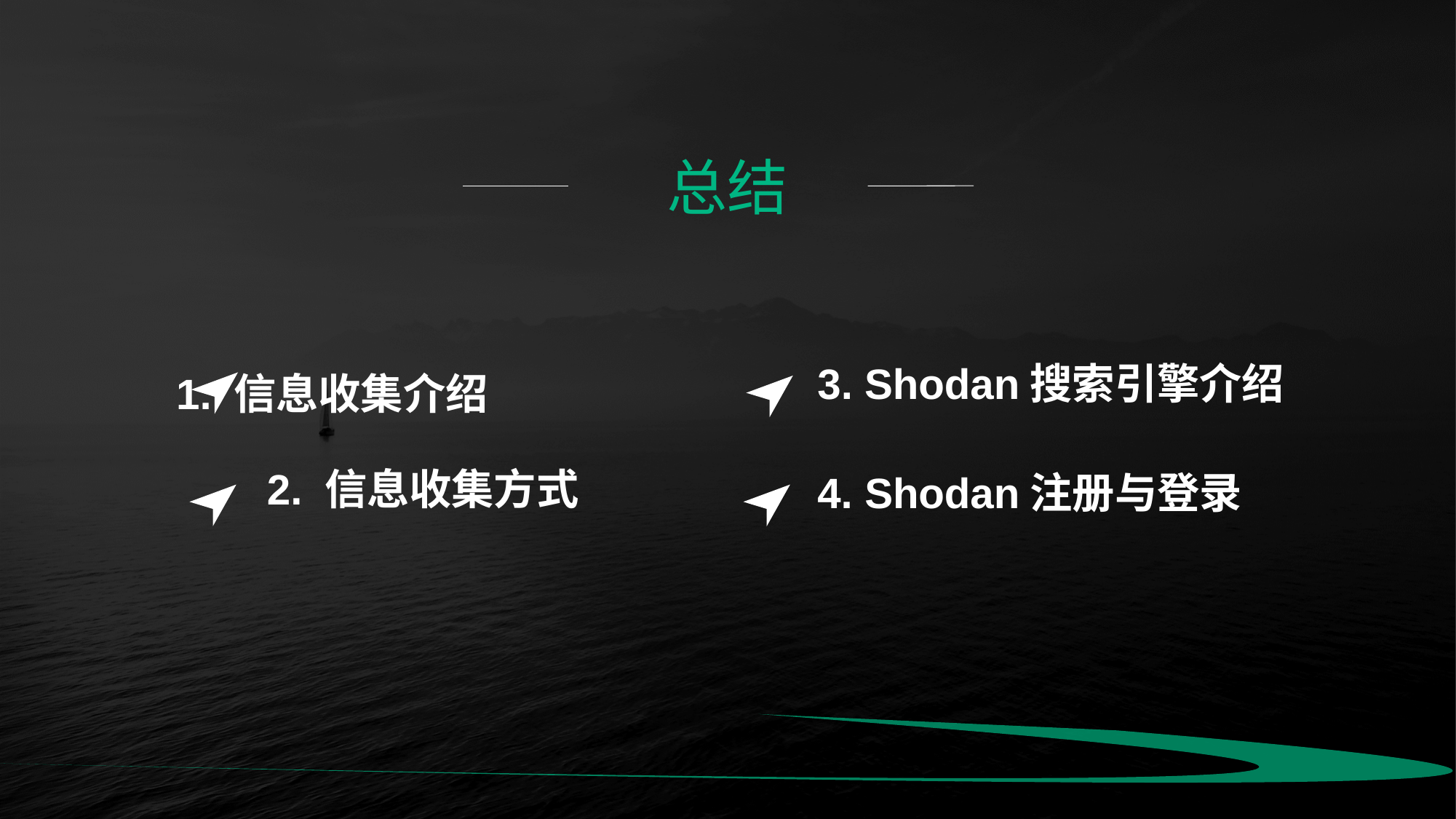

总结
3. Shodan搜索引擎介绍

4. Shodan注册与登录

1. 信息收集介绍

2. 信息收集方式